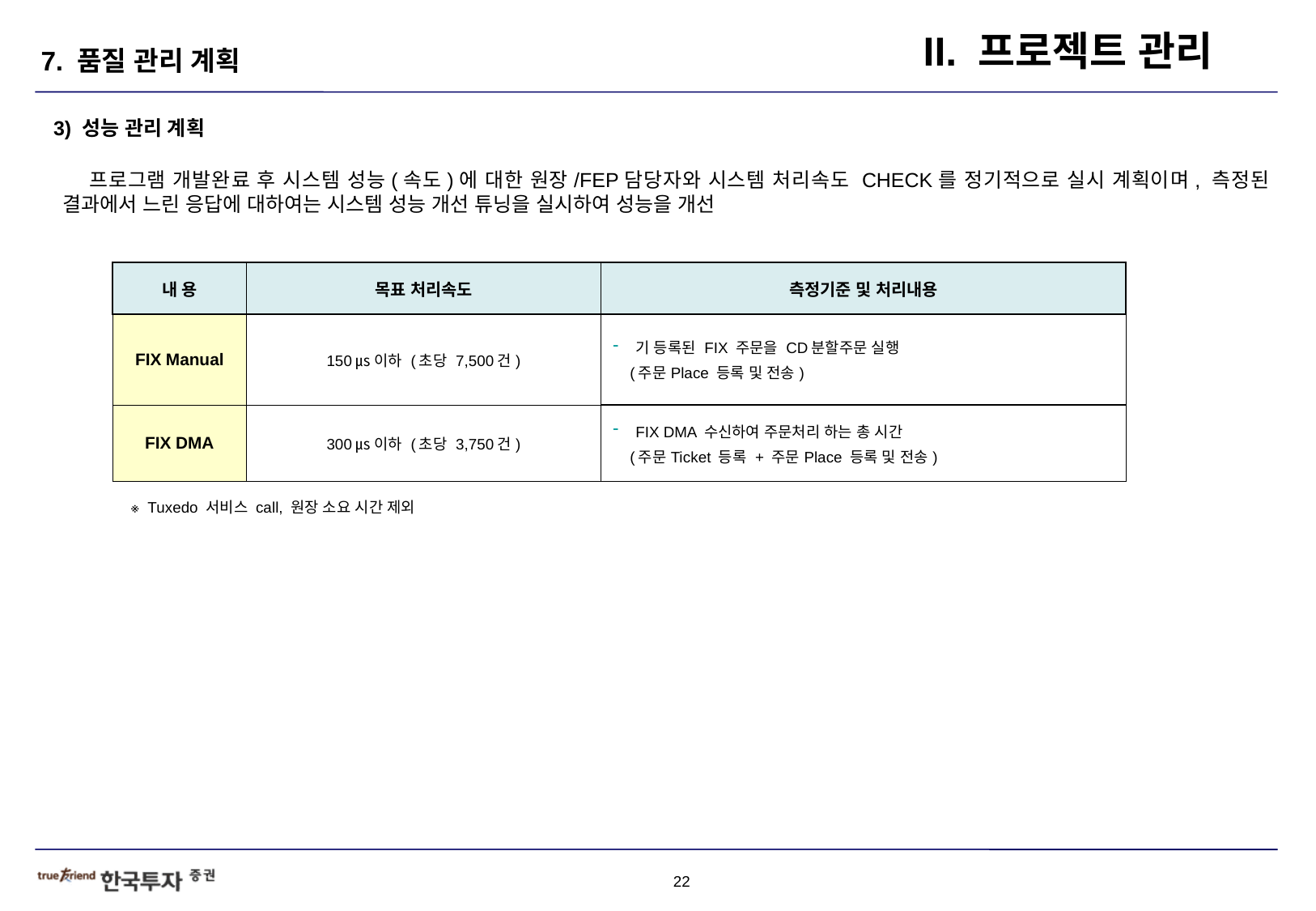

II. 프로젝트 관리
7. 품질 관리 계획
 3) 성능 관리 계획
   프로그램 개발완료 후 시스템 성능(속도)에 대한 원장/FEP담당자와 시스템 처리속도 CHECK를 정기적으로 실시 계획이며, 측정된 결과에서 느린 응답에 대하여는 시스템 성능 개선 튜닝을 실시하여 성능을 개선
| 내 용 | 목표 처리속도 | 측정기준 및 처리내용 |
| --- | --- | --- |
| FIX Manual | 150㎲ 이하 (초당 7,500건) | 기 등록된 FIX 주문을 CD분할주문 실행 (주문Place 등록 및 전송) |
| FIX DMA | 300㎲ 이하 (초당 3,750건) | FIX DMA 수신하여 주문처리 하는 총 시간 (주문Ticket 등록 + 주문Place 등록 및 전송) |
※ Tuxedo 서비스 call, 원장 소요 시간 제외